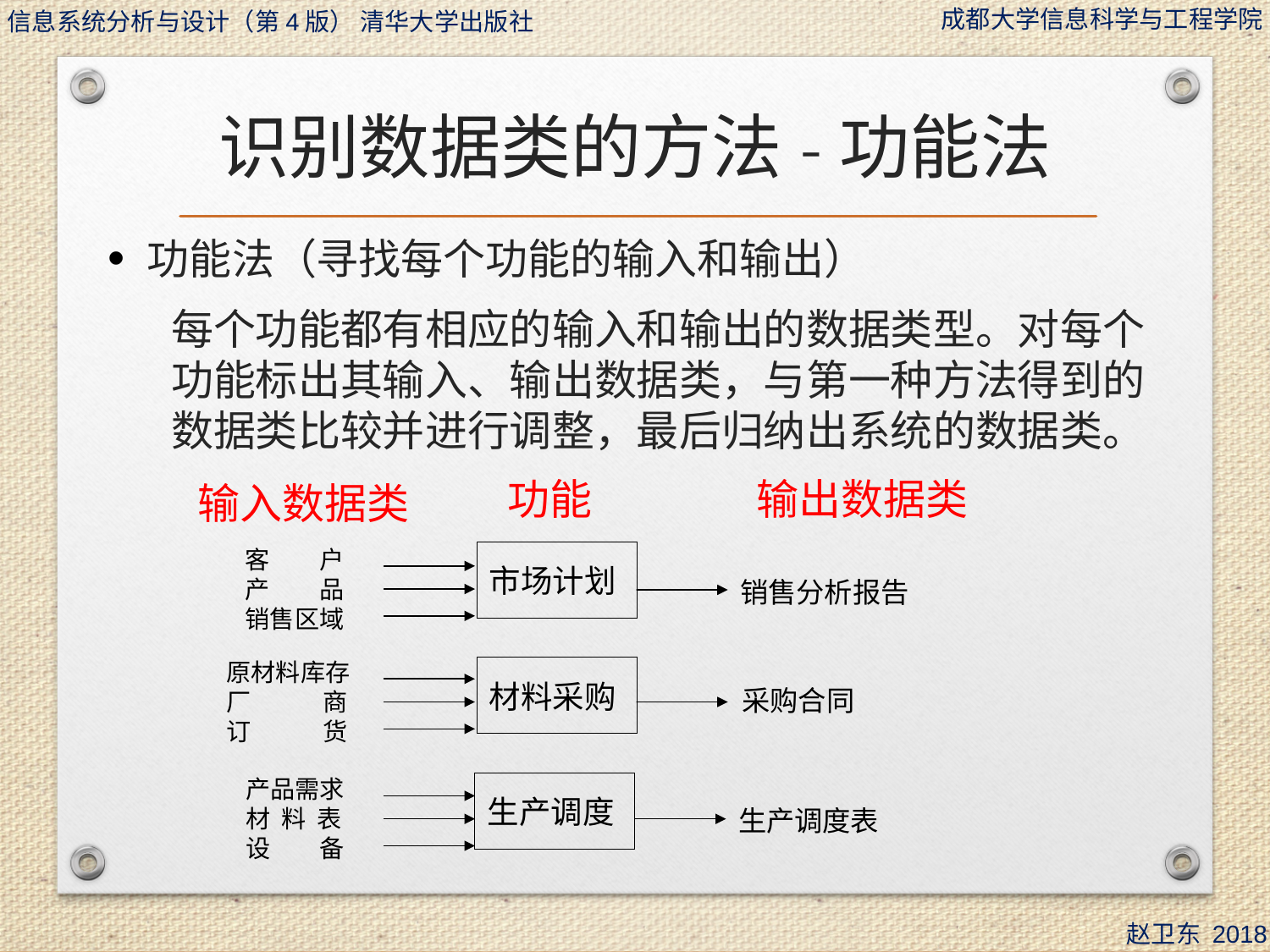

# 识别数据类的方法-功能法
功能法（寻找每个功能的输入和输出）
每个功能都有相应的输入和输出的数据类型。对每个功能标出其输入、输出数据类，与第一种方法得到的数据类比较并进行调整，最后归纳出系统的数据类。
功能
输出数据类
输入数据类
客         户
产         品
销售区域
市场计划
销售分析报告
原材料库存厂             商
订             货
材料采购
采购合同
产品需求
材  料  表
设         备
生产调度
生产调度表